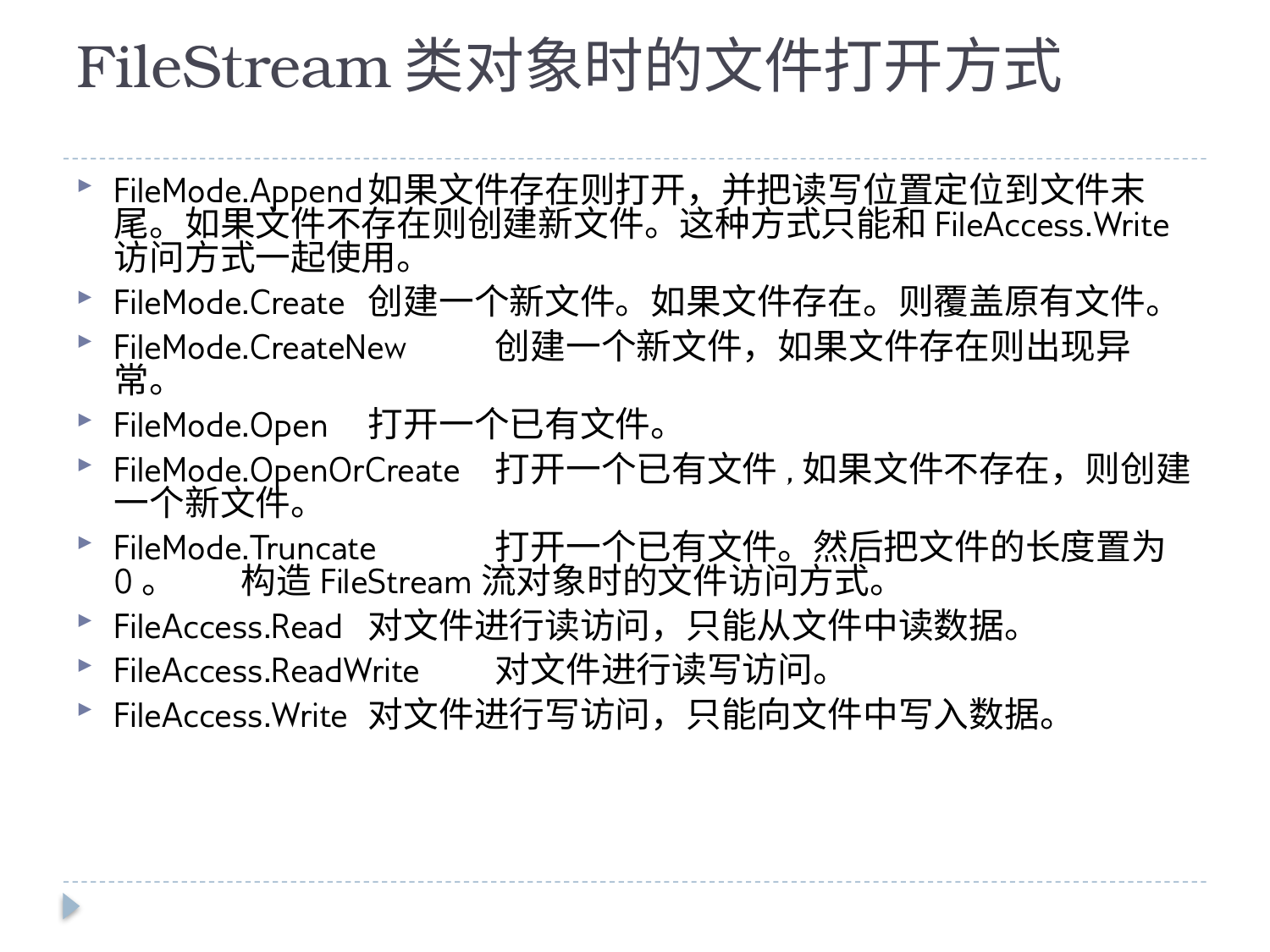

# FileStream类对象时的文件打开方式
FileMode.Append	如果文件存在则打开，并把读写位置定位到文件末尾。如果文件不存在则创建新文件。这种方式只能和FileAccess.Write访问方式一起使用。
FileMode.Create	创建一个新文件。如果文件存在。则覆盖原有文件。
FileMode.CreateNew	创建一个新文件，如果文件存在则出现异常。
FileMode.Open	打开一个已有文件。
FileMode.OpenOrCreate	打开一个已有文件,如果文件不存在，则创建一个新文件。
FileMode.Truncate	打开一个已有文件。然后把文件的长度置为0。	构造FileStream流对象时的文件访问方式。
FileAccess.Read	对文件进行读访问，只能从文件中读数据。
FileAccess.ReadWrite	对文件进行读写访问。
FileAccess.Write	对文件进行写访问，只能向文件中写入数据。